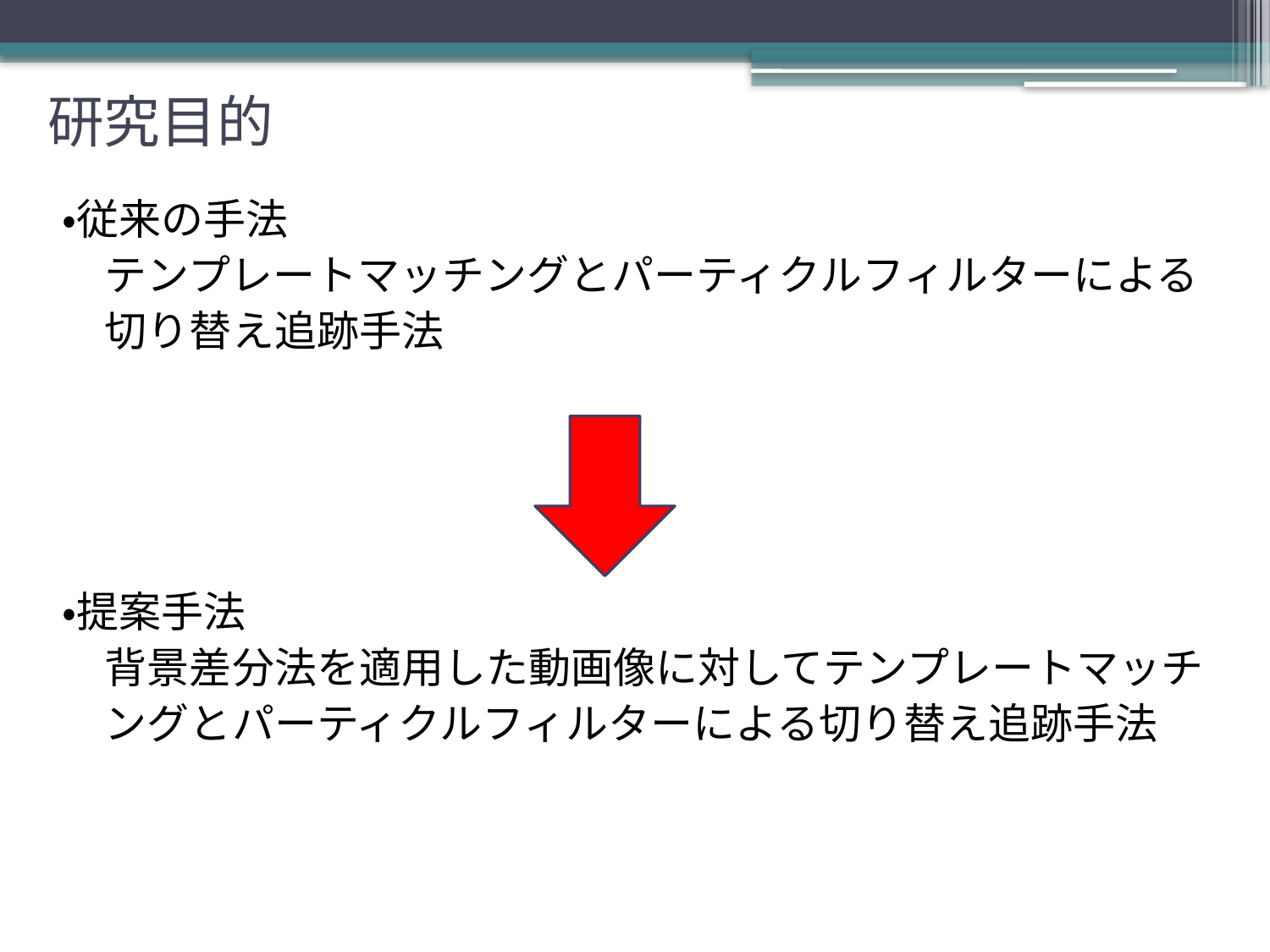

# 研究目的
・従来の手法
　テンプレートマッチングとパーティクルフィルターによる
　切り替え追跡手法

・提案手法
　背景差分法を適用した動画像に対してテンプレートマッチ
　ングとパーティクルフィルターによる切り替え追跡手法